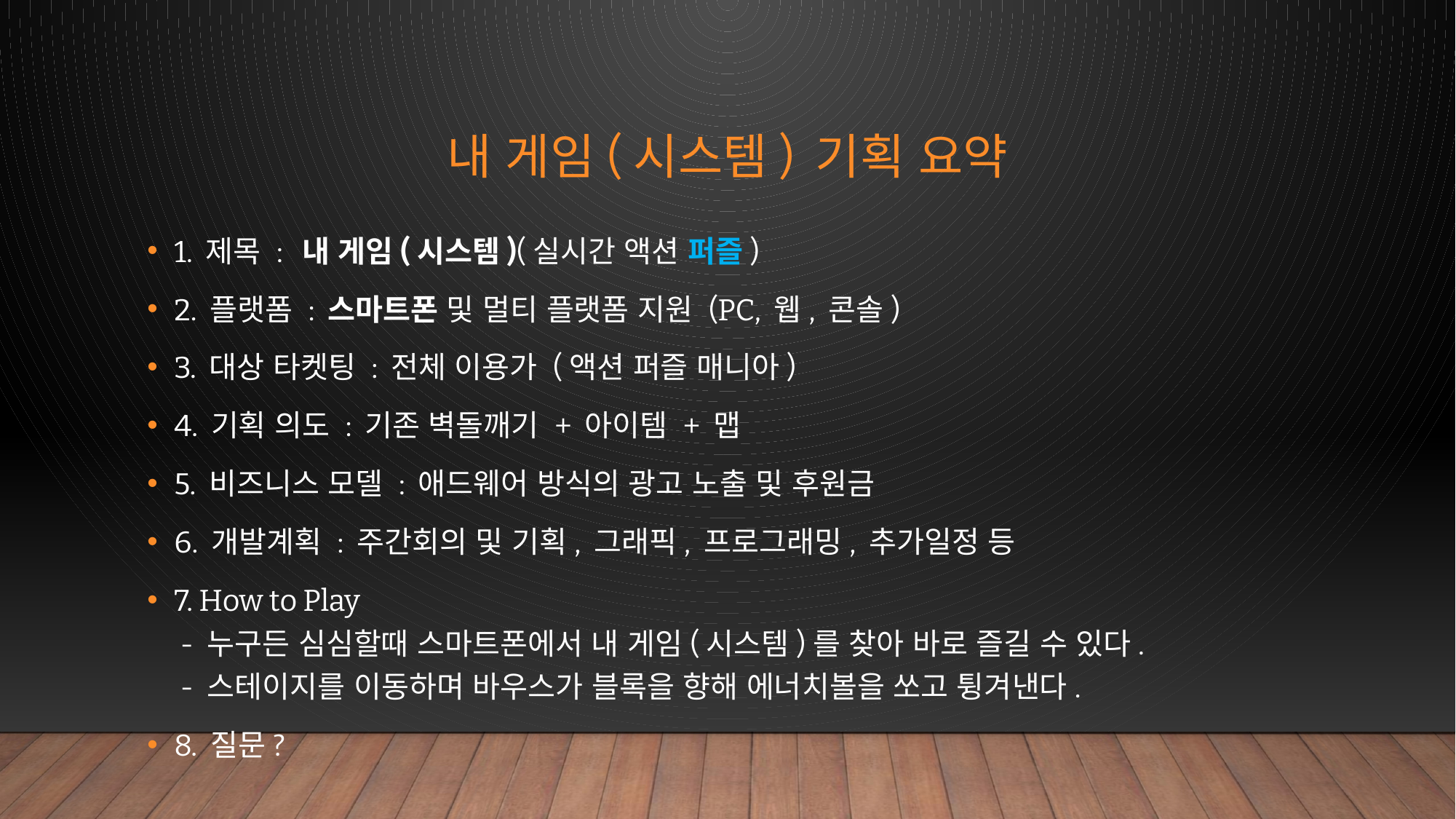

# 내 게임(시스템) 기획 요약
1. 제목 :  내 게임(시스템)(실시간 액션 퍼즐)
2. 플랫폼 : 스마트폰 및 멀티 플랫폼 지원 (PC, 웹, 콘솔)
3. 대상 타켓팅 : 전체 이용가 (액션 퍼즐 매니아)
4. 기획 의도 : 기존 벽돌깨기 + 아이템 + 맵
5. 비즈니스 모델 : 애드웨어 방식의 광고 노출 및 후원금
6. 개발계획 : 주간회의 및 기획, 그래픽, 프로그래밍, 추가일정 등
7. How to Play
 - 누구든 심심할때 스마트폰에서 내 게임(시스템)를 찾아 바로 즐길 수 있다.
 - 스테이지를 이동하며 바우스가 블록을 향해 에너치볼을 쏘고 튕겨낸다.
8. 질문?